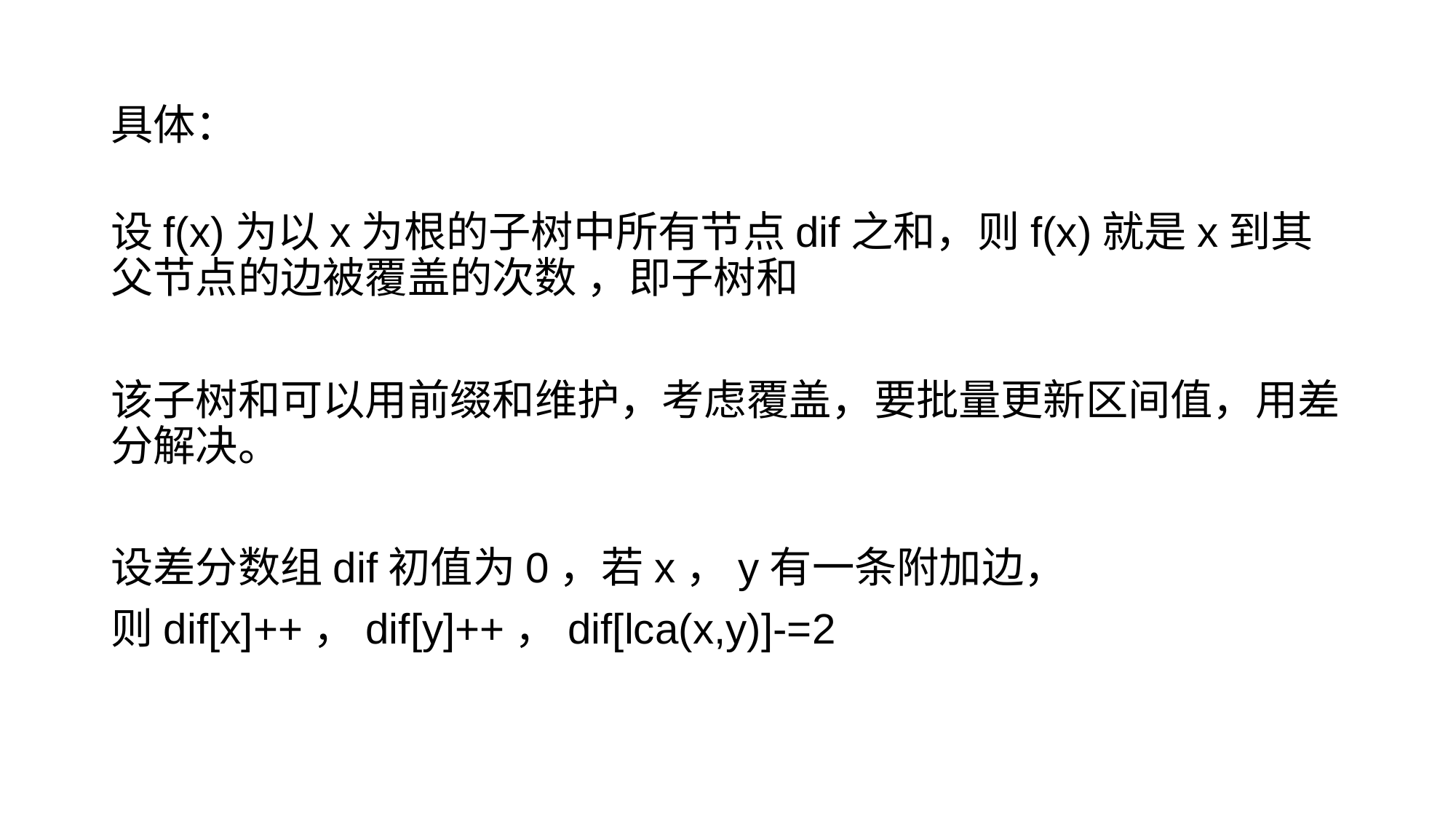

具体：
设f(x)为以x为根的子树中所有节点dif之和，则f(x)就是x到其父节点的边被覆盖的次数 ，即子树和

该子树和可以用前缀和维护，考虑覆盖，要批量更新区间值，用差分解决。

设差分数组dif初值为0，若x，y有一条附加边，
则dif[x]++，dif[y]++，dif[lca(x,y)]-=2